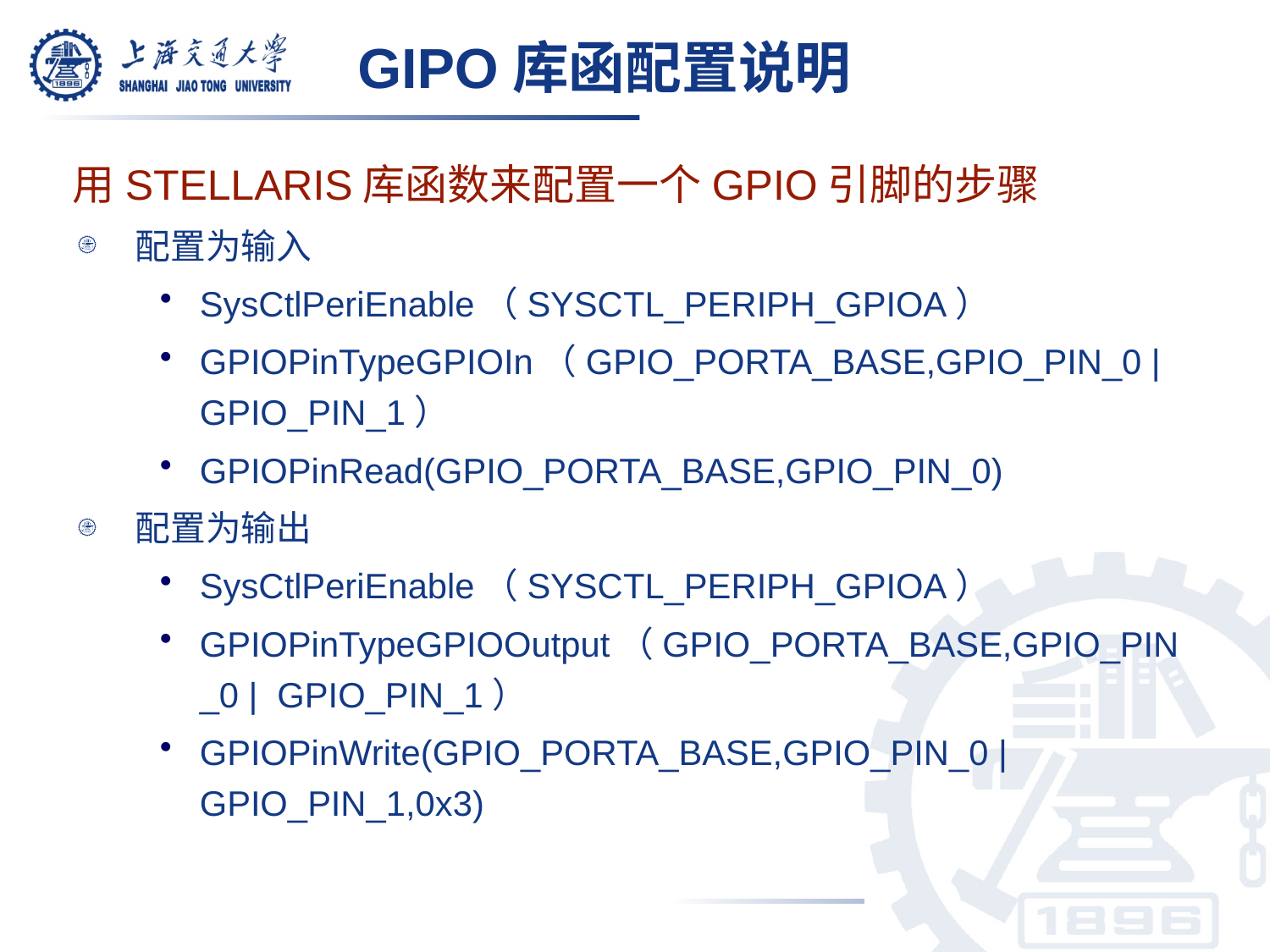

GIPO库函配置说明
用STELLARIS库函数来配置一个GPIO引脚的步骤
配置为输入
SysCtlPeriEnable（SYSCTL_PERIPH_GPIOA）
GPIOPinTypeGPIOIn（GPIO_PORTA_BASE,GPIO_PIN_0 |  GPIO_PIN_1）
GPIOPinRead(GPIO_PORTA_BASE,GPIO_PIN_0)
配置为输出
SysCtlPeriEnable（SYSCTL_PERIPH_GPIOA）
GPIOPinTypeGPIOOutput（GPIO_PORTA_BASE,GPIO_PIN_0 |  GPIO_PIN_1）
GPIOPinWrite(GPIO_PORTA_BASE,GPIO_PIN_0 |  GPIO_PIN_1,0x3)